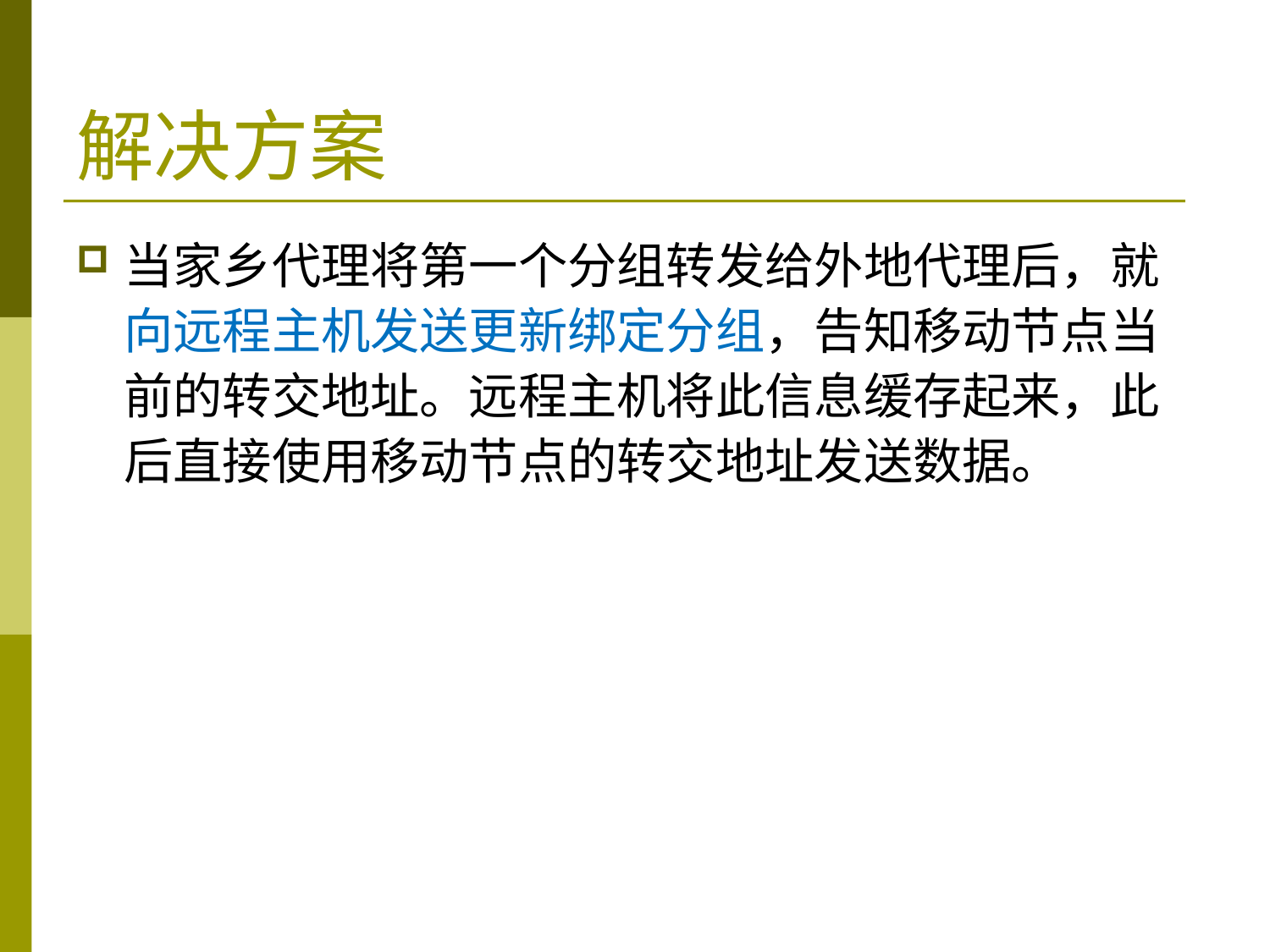

# 解决方案
当家乡代理将第一个分组转发给外地代理后，就向远程主机发送更新绑定分组，告知移动节点当前的转交地址。远程主机将此信息缓存起来，此后直接使用移动节点的转交地址发送数据。